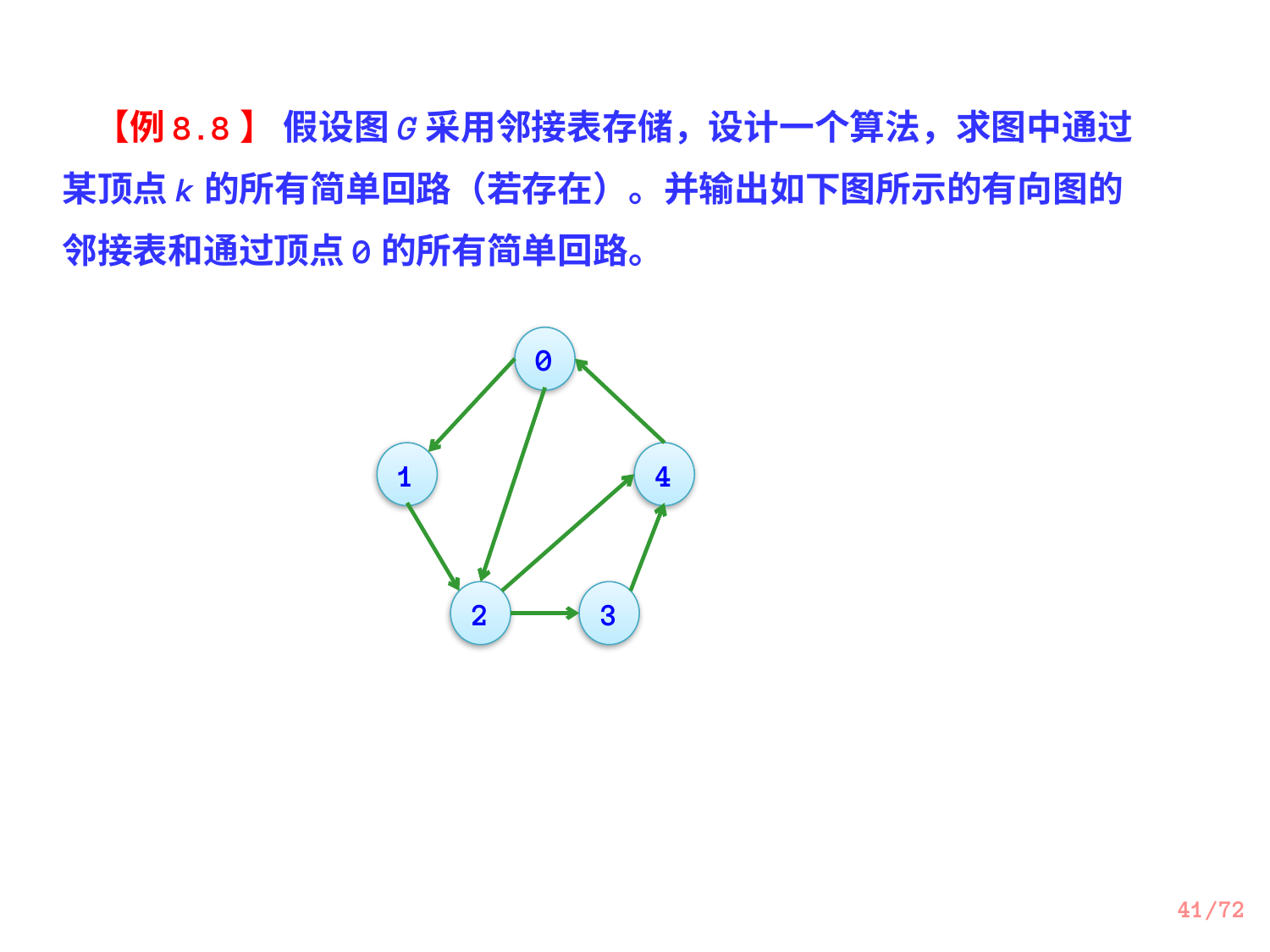

【例8.8】 假设图G采用邻接表存储，设计一个算法，求图中通过某顶点k的所有简单回路（若存在）。并输出如下图所示的有向图的邻接表和通过顶点0的所有简单回路。
0
1
4
2
3
41/72